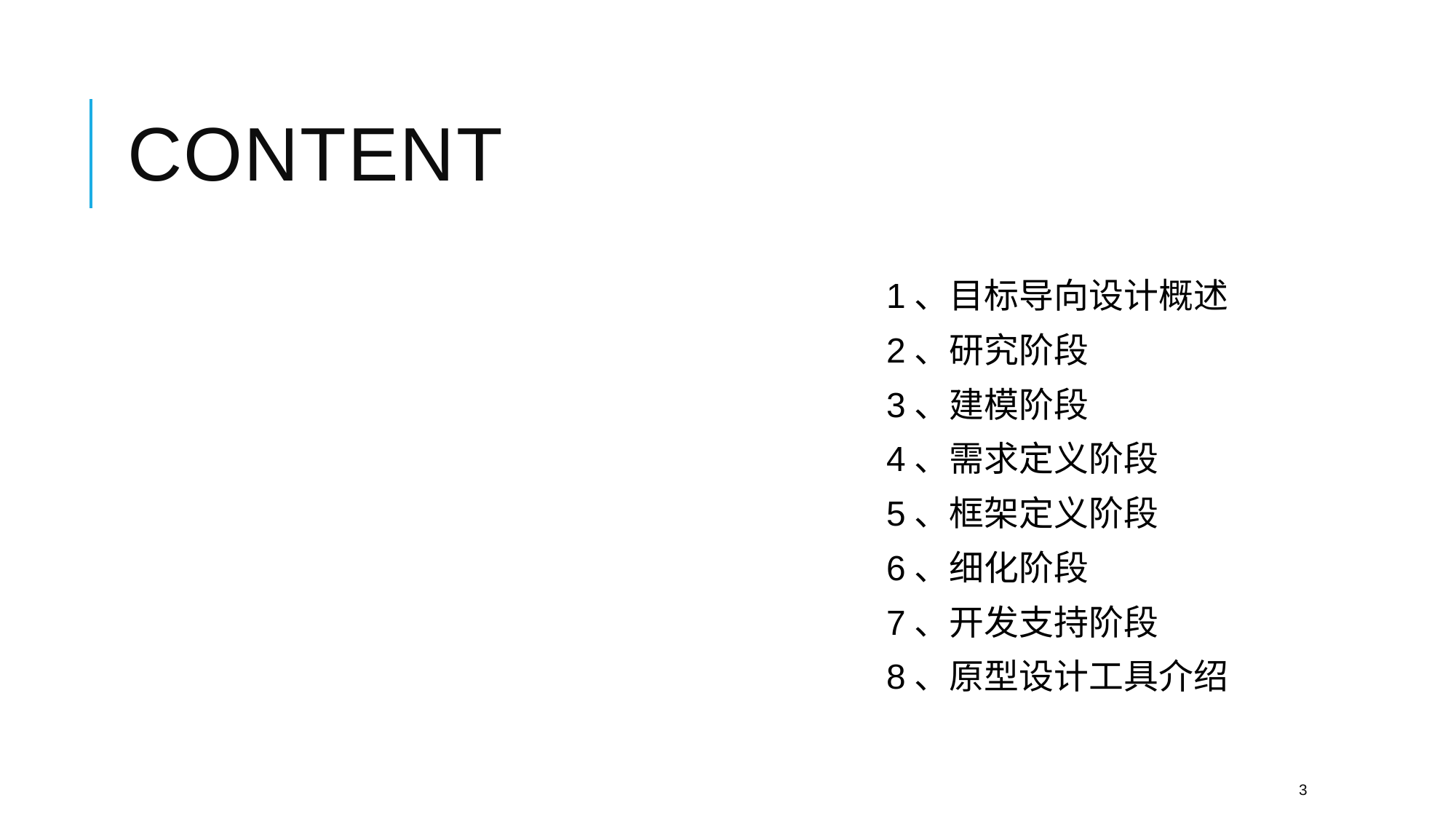

# Content
1、目标导向设计概述
2、研究阶段
3、建模阶段
4、需求定义阶段
5、框架定义阶段
6、细化阶段
7、开发支持阶段
8、原型设计工具介绍
3